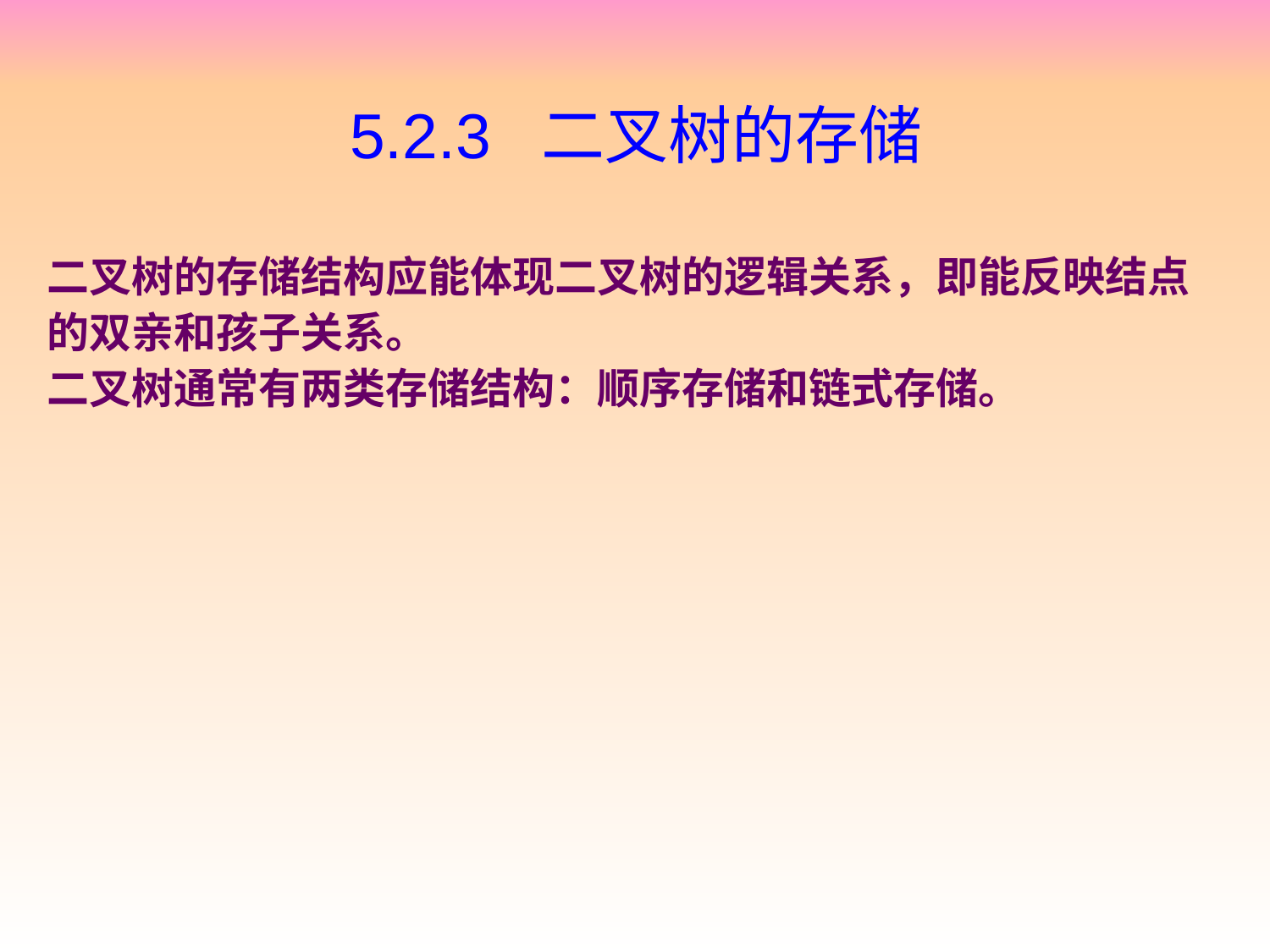

# 5.2.3  二叉树的存储
二叉树的存储结构应能体现二叉树的逻辑关系，即能反映结点的双亲和孩子关系。
二叉树通常有两类存储结构：顺序存储和链式存储。